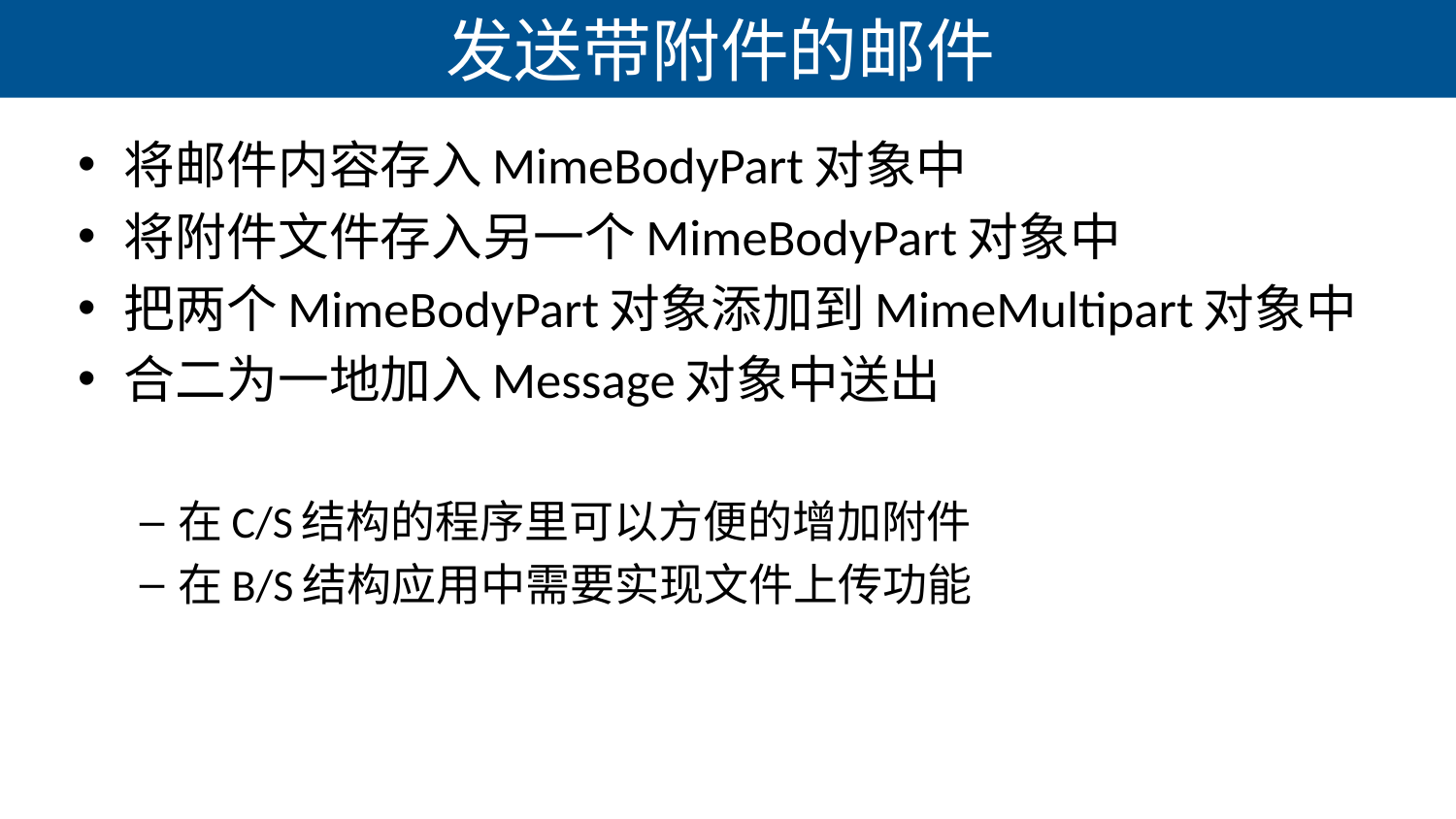

# 发送带附件的邮件
将邮件内容存入MimeBodyPart对象中
将附件文件存入另一个MimeBodyPart对象中
把两个MimeBodyPart对象添加到MimeMultipart对象中
合二为一地加入Message对象中送出

在C/S结构的程序里可以方便的增加附件
在B/S结构应用中需要实现文件上传功能